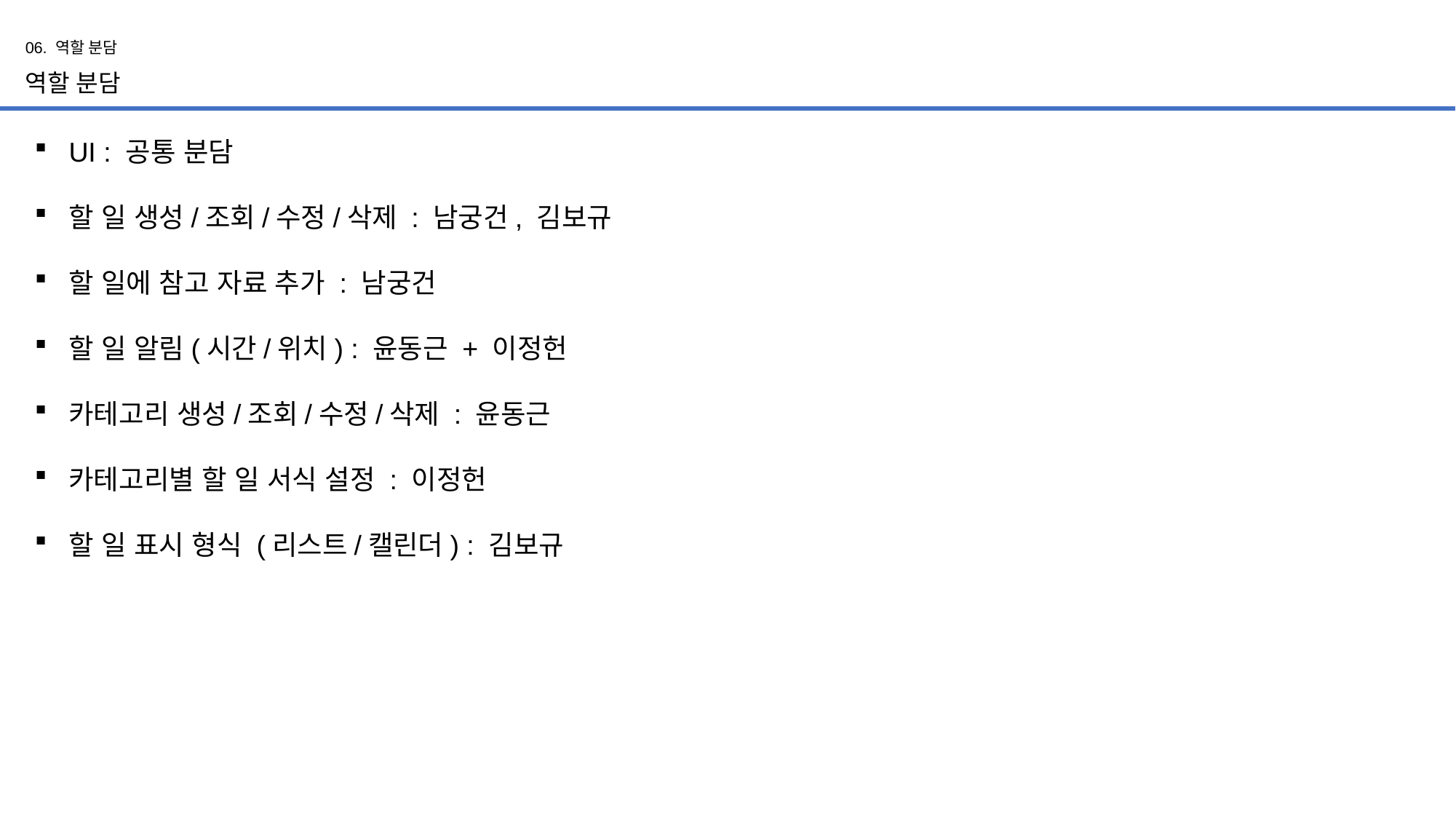

06. 역할 분담
역할 분담
UI : 공통 분담

할 일 생성/조회/수정/삭제 : 남궁건, 김보규

할 일에 참고 자료 추가 : 남궁건

할 일 알림(시간/위치) : 윤동근 + 이정헌

카테고리 생성/조회/수정/삭제 : 윤동근

카테고리별 할 일 서식 설정 : 이정헌

할 일 표시 형식 (리스트/캘린더) : 김보규